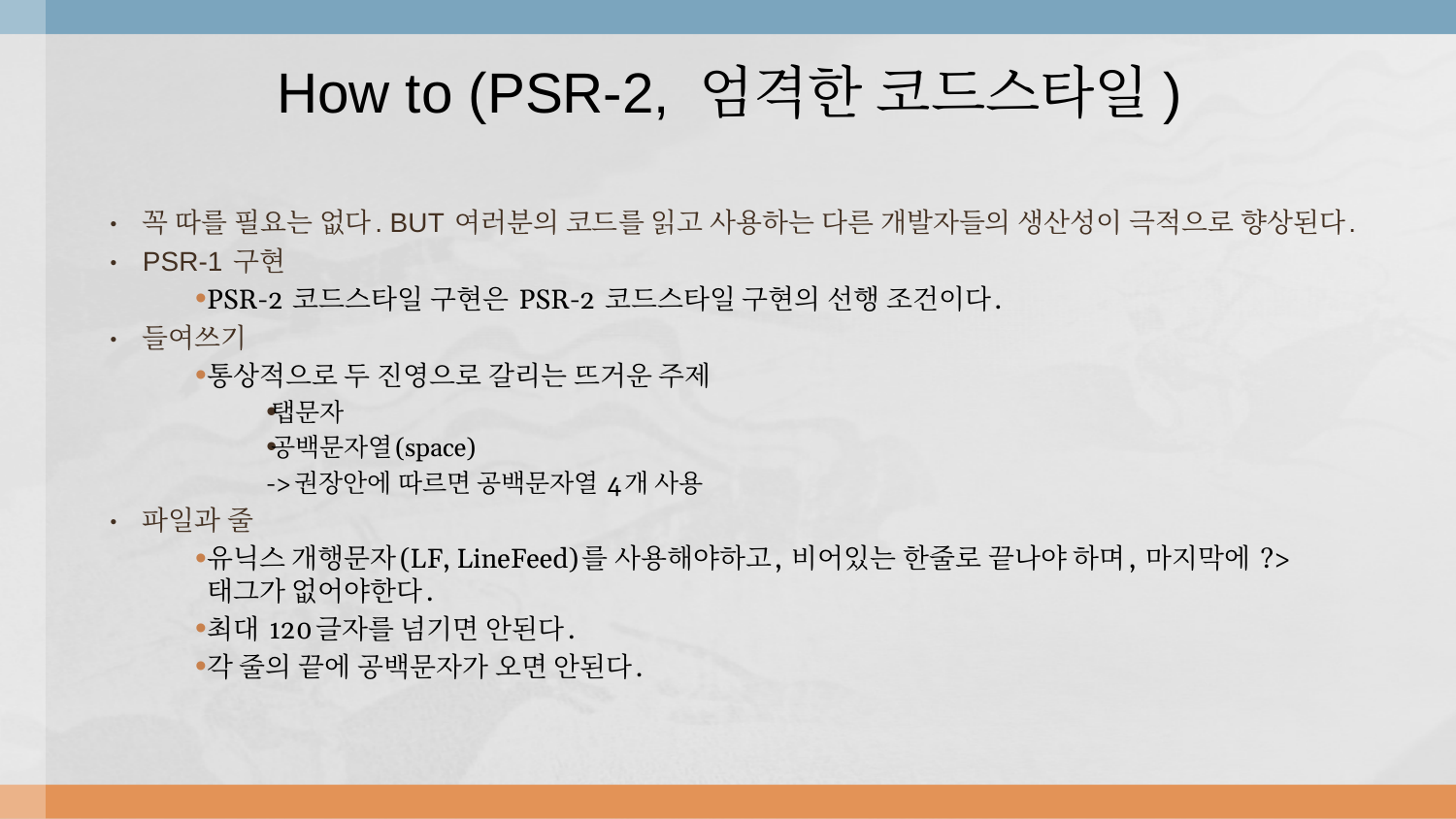

# How to (PSR-2, 엄격한 코드스타일)
꼭 따를 필요는 없다. BUT 여러분의 코드를 읽고 사용하는 다른 개발자들의 생산성이 극적으로 향상된다.
PSR-1 구현
PSR-2 코드스타일 구현은 PSR-2 코드스타일 구현의 선행 조건이다.
들여쓰기
통상적으로 두 진영으로 갈리는 뜨거운 주제
탭문자
공백문자열(space)
->권장안에 따르면 공백문자열 4개 사용
파일과 줄
유닉스 개행문자(LF, LineFeed)를 사용해야하고, 비어있는 한줄로 끝나야 하며, 마지막에 ?> 태그가 없어야한다.
최대 120글자를 넘기면 안된다.
각 줄의 끝에 공백문자가 오면 안된다.